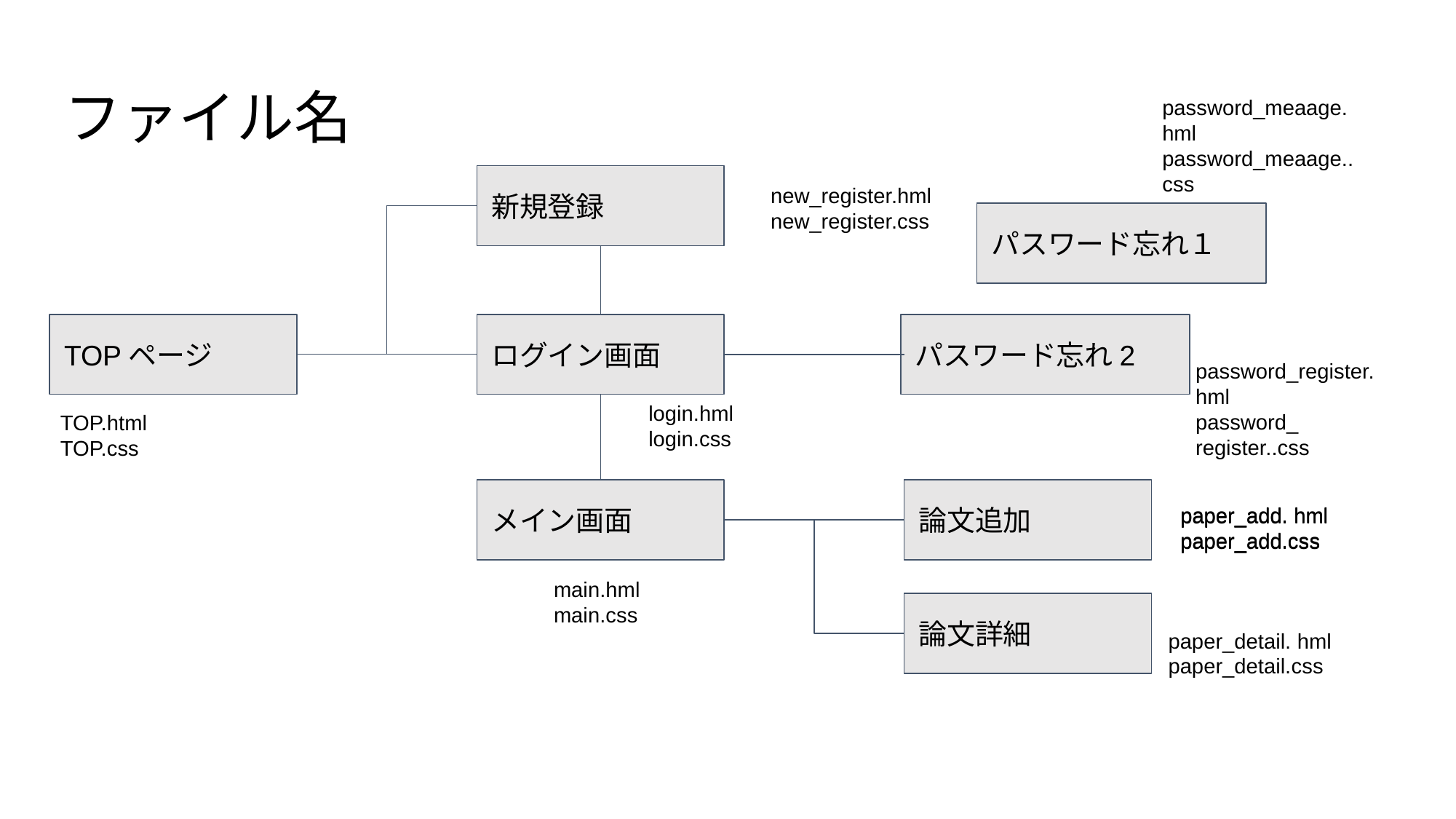

# ファイル名

password_meaage. hml
password_meaage..css
新規登録
new_register.hml
new_register.css
パスワード忘れ１
TOPページ
ログイン画面
パスワード忘れ2
password_register. hml
password_ register..css
login.hml
login.css
TOP.html
TOP.css
メイン画面
論文追加
paper_add. hml
paper_add.css
paper_add. hml
paper_add.css
main.hml
main.css
論文詳細
paper_detail. hml
paper_detail.css